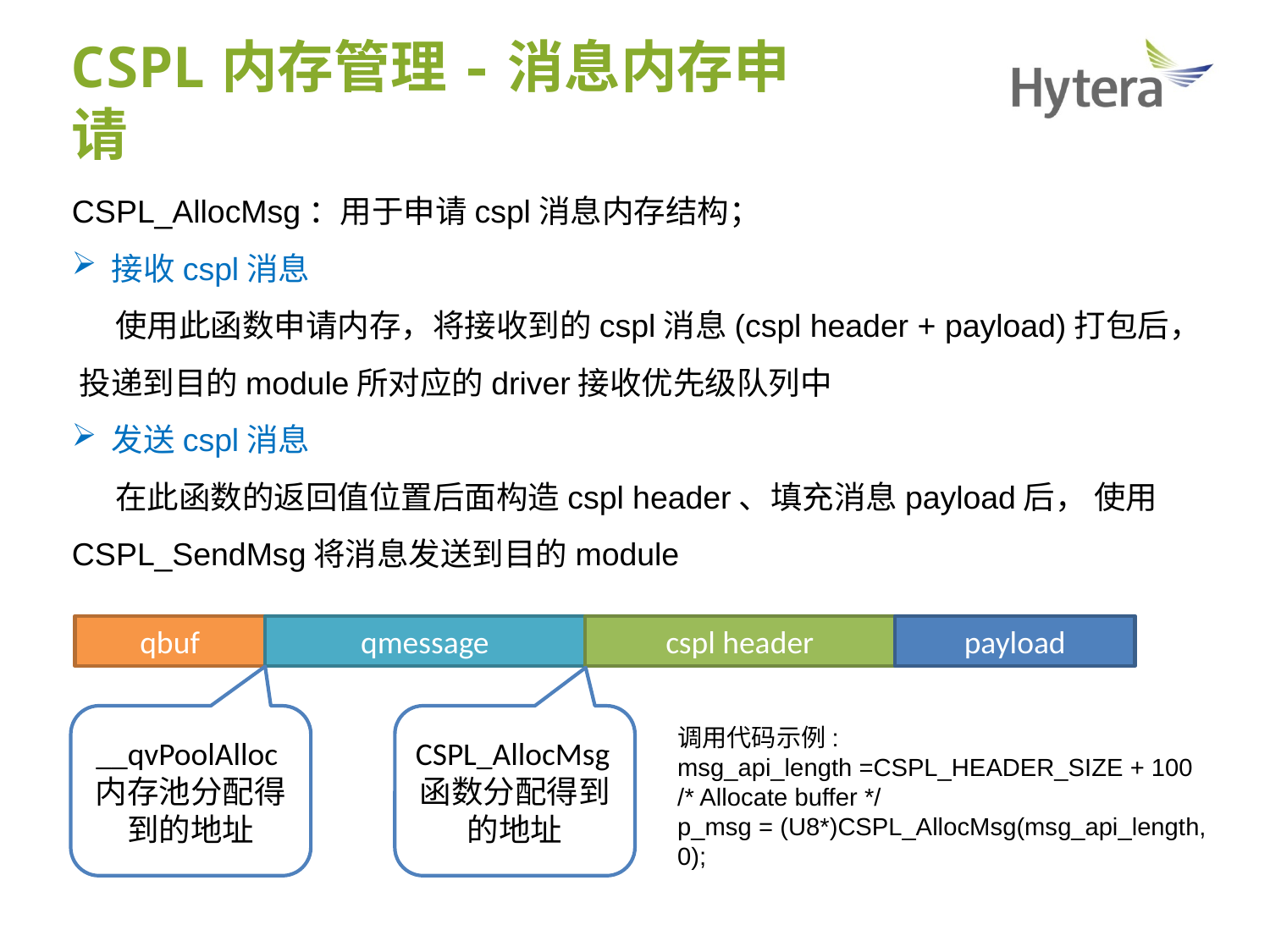

CSPL内存管理-消息内存申请
CSPL_AllocMsg：用于申请cspl消息内存结构；
接收cspl消息
     使用此函数申请内存，将接收到的cspl消息(cspl header + payload)打包后， 投递到目的module所对应的driver接收优先级队列中
发送cspl消息
     在此函数的返回值位置后面构造cspl header、填充消息payload后， 使用CSPL_SendMsg将消息发送到目的module
qbuf
qmessage
cspl header
payload
__qvPoolAlloc内存池分配得到的地址
CSPL_AllocMsg函数分配得到的地址
调用代码示例:
msg_api_length =CSPL_HEADER_SIZE + 100
/* Allocate buffer */
p_msg = (U8*)CSPL_AllocMsg(msg_api_length, 0);